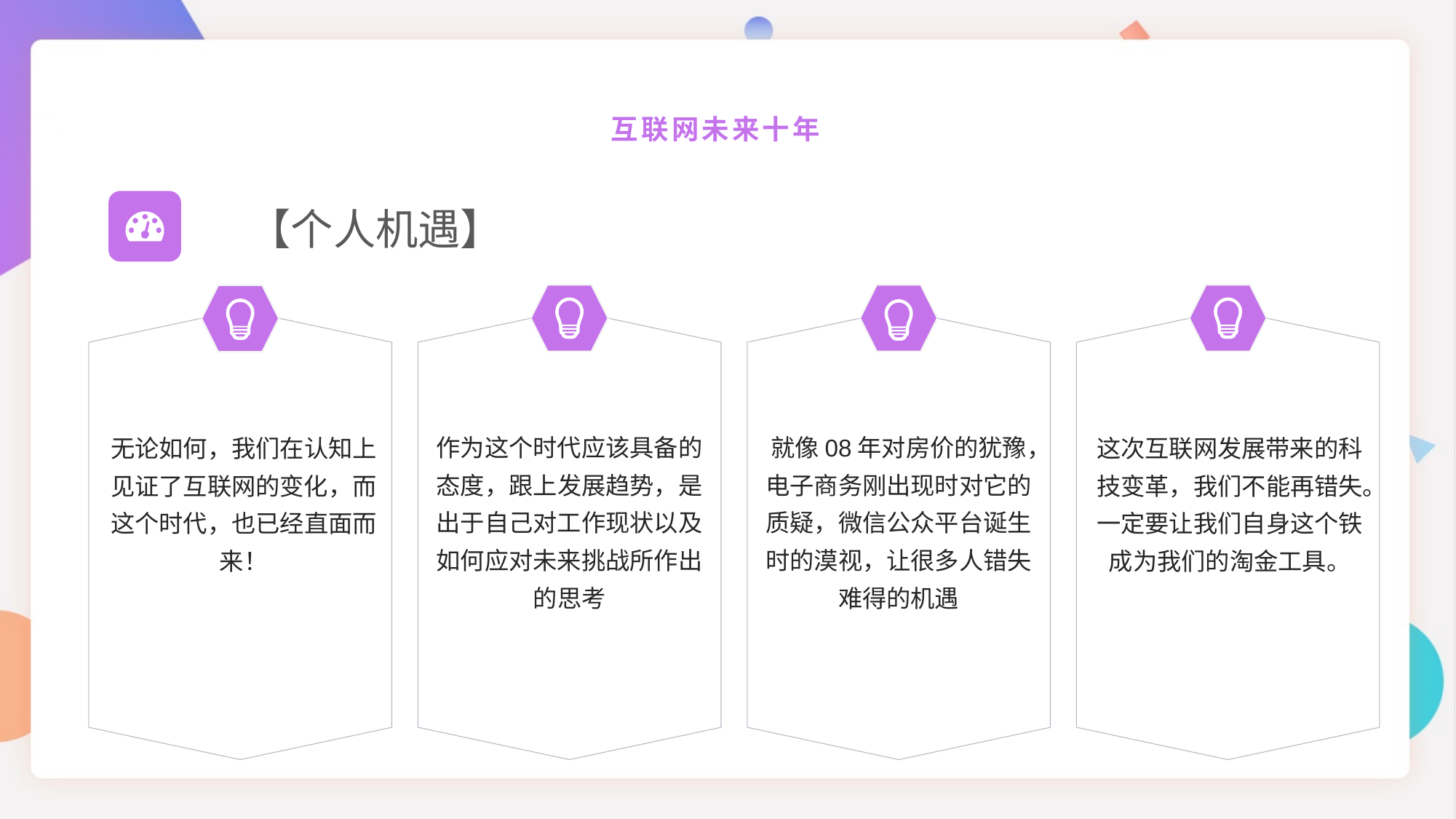

互联网未来十年
【个人机遇】

作为这个时代应该具备的态度，跟上发展趋势，是出于自己对工作现状以及如何应对未来挑战所作出的思考

就像08年对房价的犹豫，电子商务刚出现时对它的质疑，微信公众平台诞生时的漠视，让很多人错失难得的机遇

无论如何，我们在认知上见证了互联网的变化，而这个时代，也已经直面而来！
这次互联网发展带来的科技变革，我们不能再错失。一定要让我们自身这个铁成为我们的淘金工具。